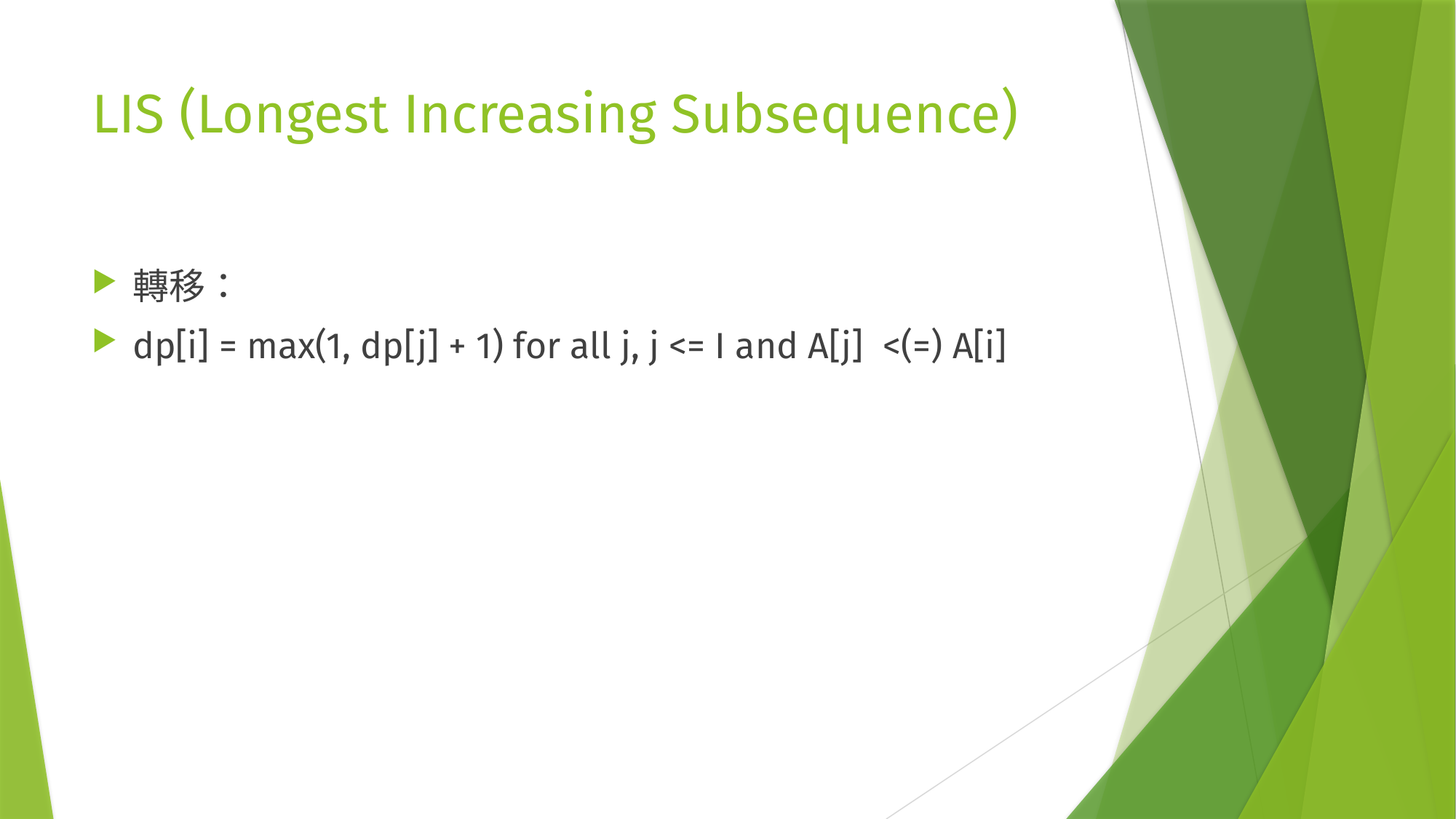

# LIS (Longest Increasing Subsequence)
轉移：
dp[i] = max(1, dp[j] + 1) for all j, j <= I and A[j]  <(=) A[i]